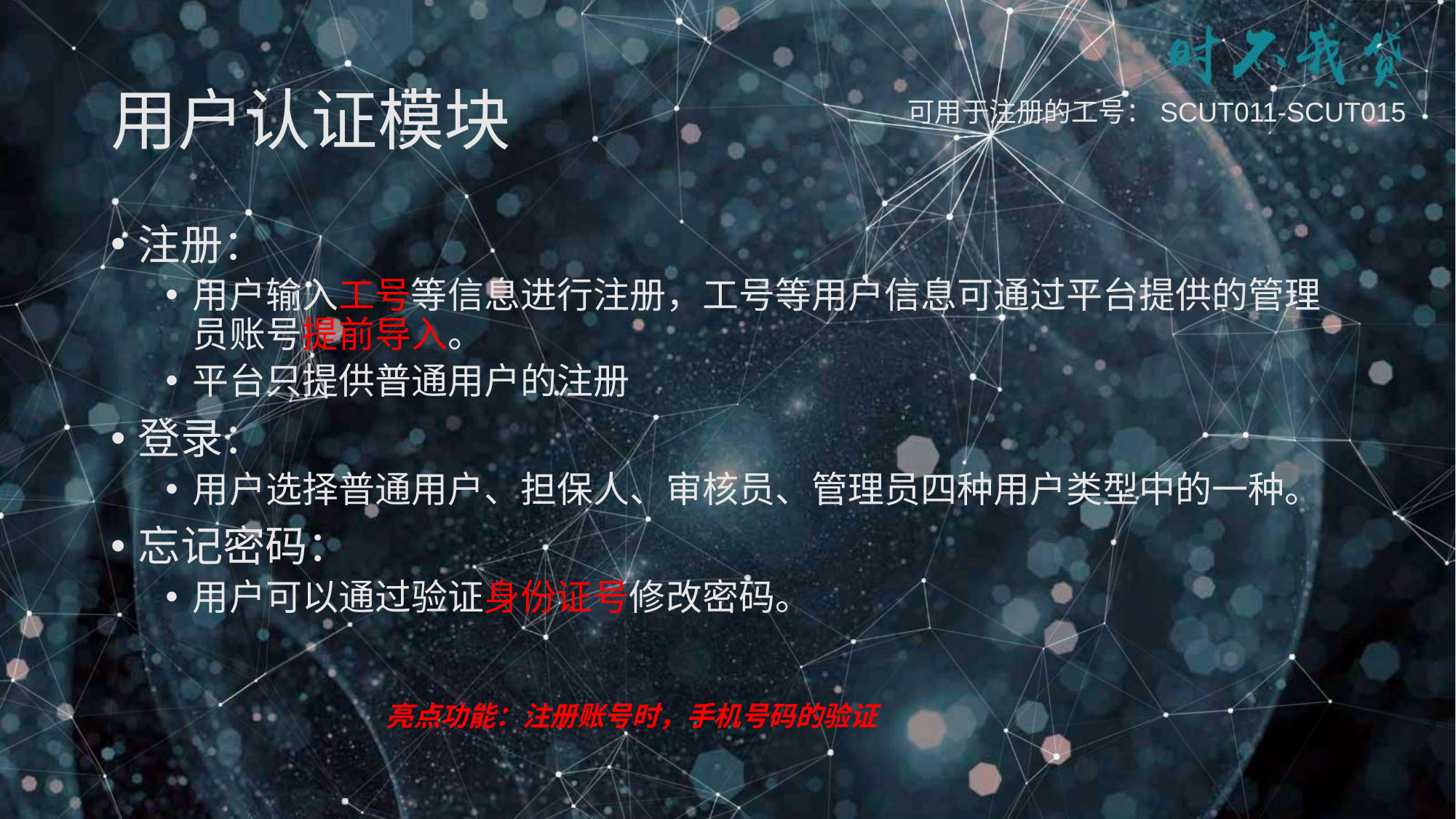

# 用户认证模块

可用于注册的工号：SCUT011-SCUT015
注册：
用户输入工号等信息进行注册，工号等用户信息可通过平台提供的管理员账号提前导入。
平台只提供普通用户的注册
登录：
用户选择普通用户、担保人、审核员、管理员四种用户类型中的一种。
忘记密码：
用户可以通过验证身份证号修改密码。

亮点功能：注册账号时，手机号码的验证